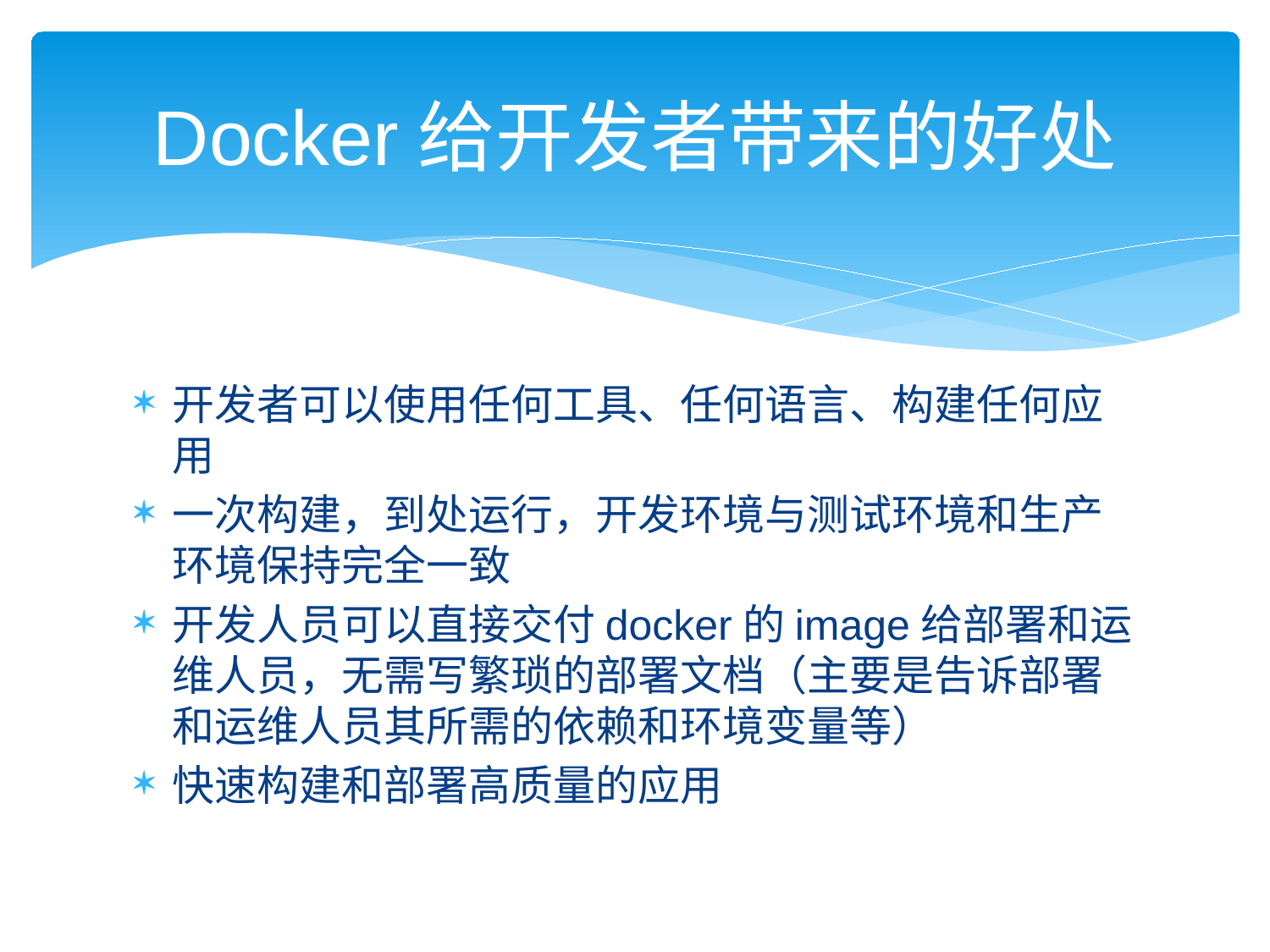

# Docker给开发者带来的好处
开发者可以使用任何工具、任何语言、构建任何应用
一次构建，到处运行，开发环境与测试环境和生产环境保持完全一致
开发人员可以直接交付docker的image给部署和运维人员，无需写繁琐的部署文档（主要是告诉部署和运维人员其所需的依赖和环境变量等）
快速构建和部署高质量的应用